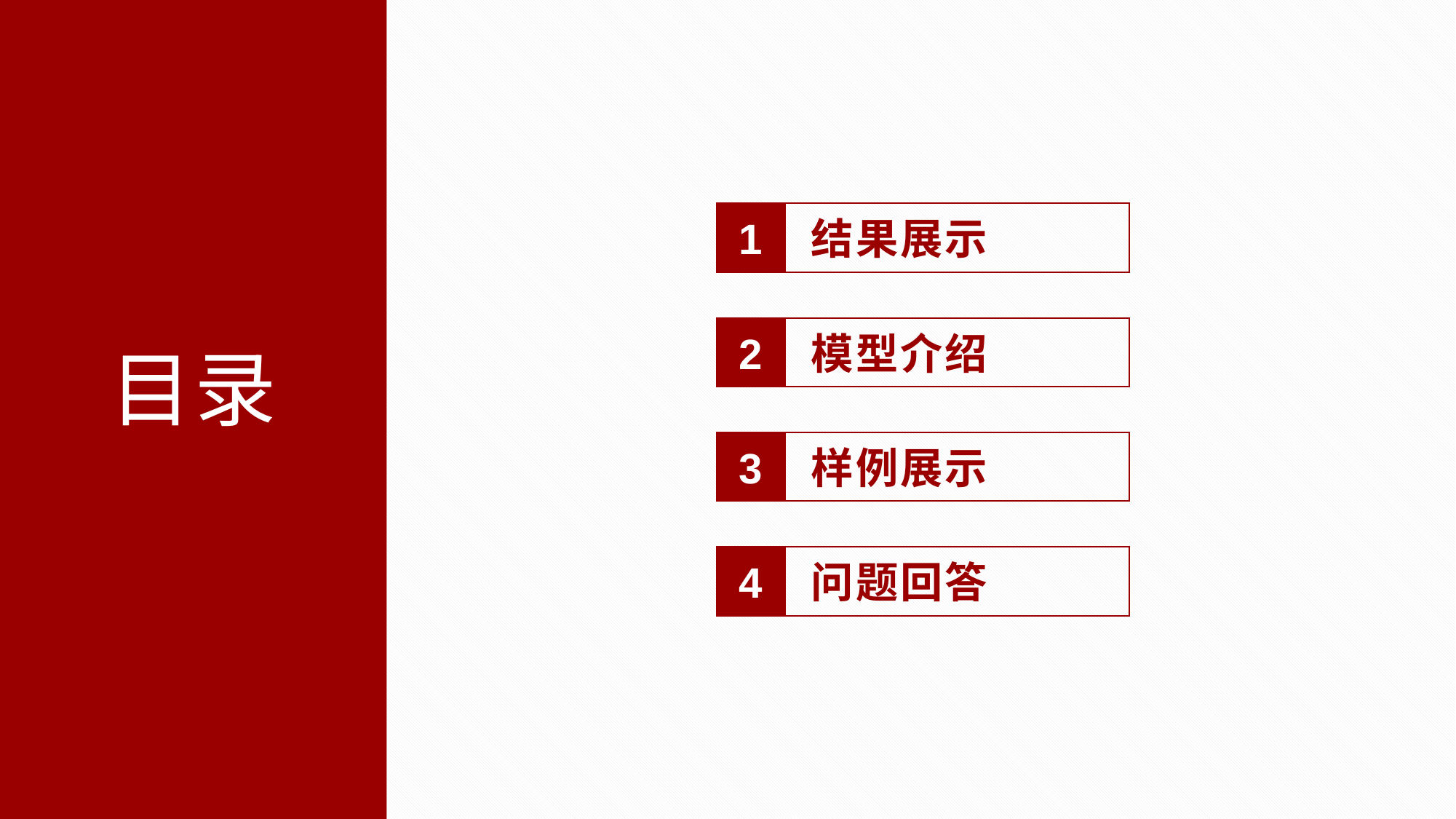

1
结果展示
2
模型介绍
3
样例展示
4
问题回答
目录